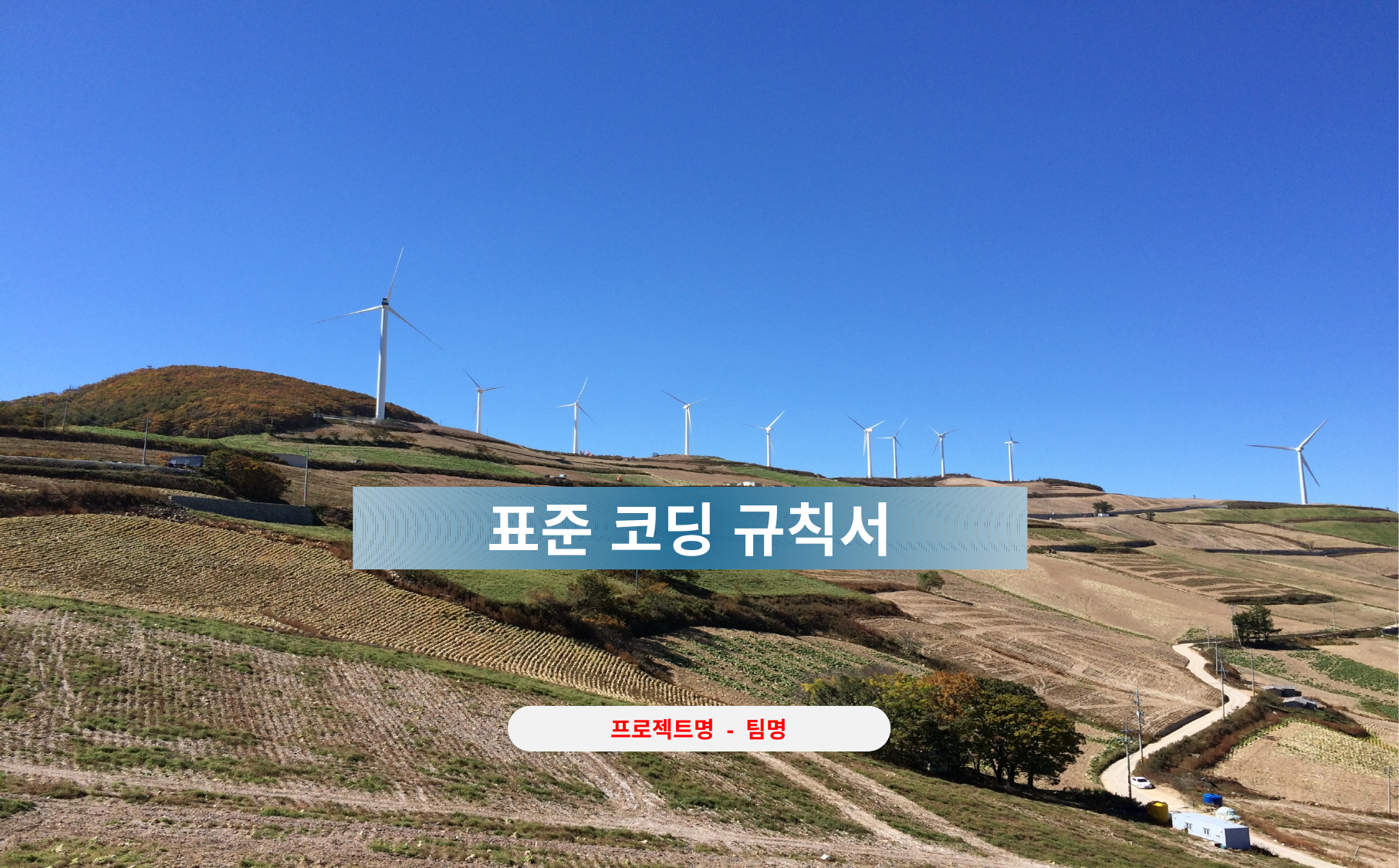

# 표준 코딩 규칙서
프로젝트명 - 팀명